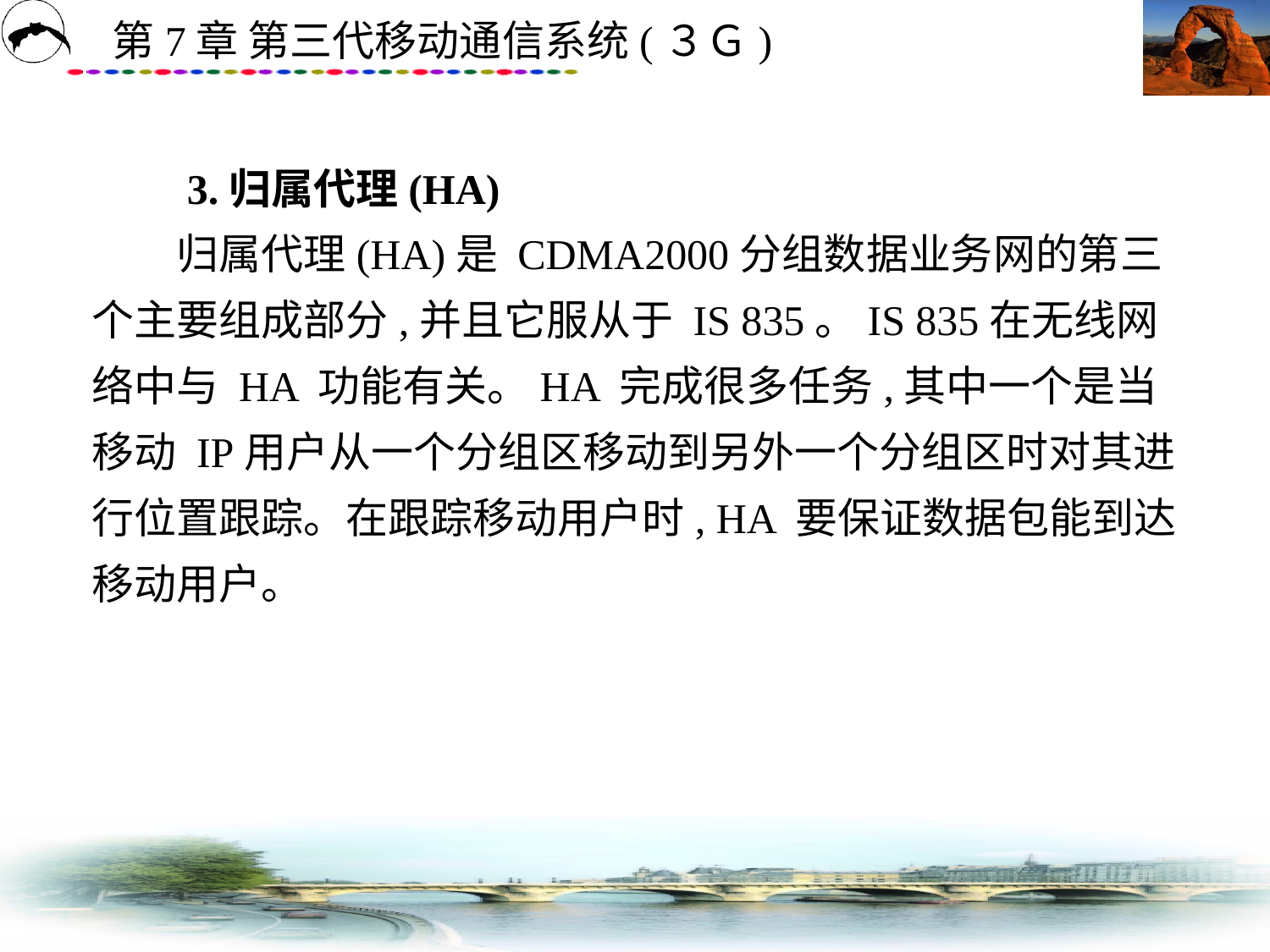

# 3.归属代理(HA) 　　归属代理(HA)是 CDMA2000分组数据业务网的第三个主要组成部分,并且它服从于 IS 835。IS 835在无线网络中与 HA 功能有关。HA 完成很多任务,其中一个是当移动 IP用户从一个分组区移动到另外一个分组区时对其进行位置跟踪。在跟踪移动用户时, HA 要保证数据包能到达移动用户。